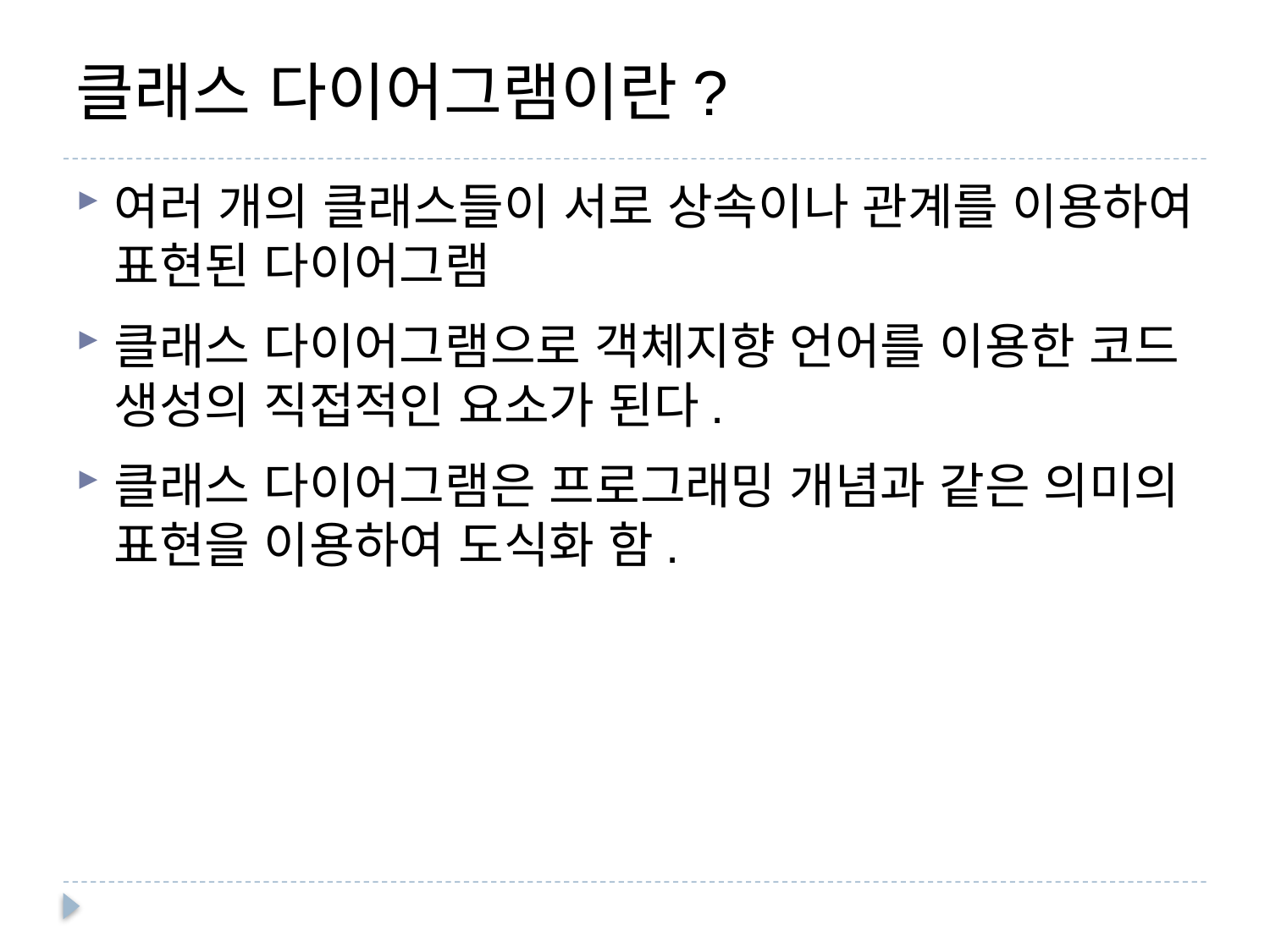

# 클래스 다이어그램이란?
여러 개의 클래스들이 서로 상속이나 관계를 이용하여 표현된 다이어그램
클래스 다이어그램으로 객체지향 언어를 이용한 코드 생성의 직접적인 요소가 된다.
클래스 다이어그램은 프로그래밍 개념과 같은 의미의 표현을 이용하여 도식화 함.